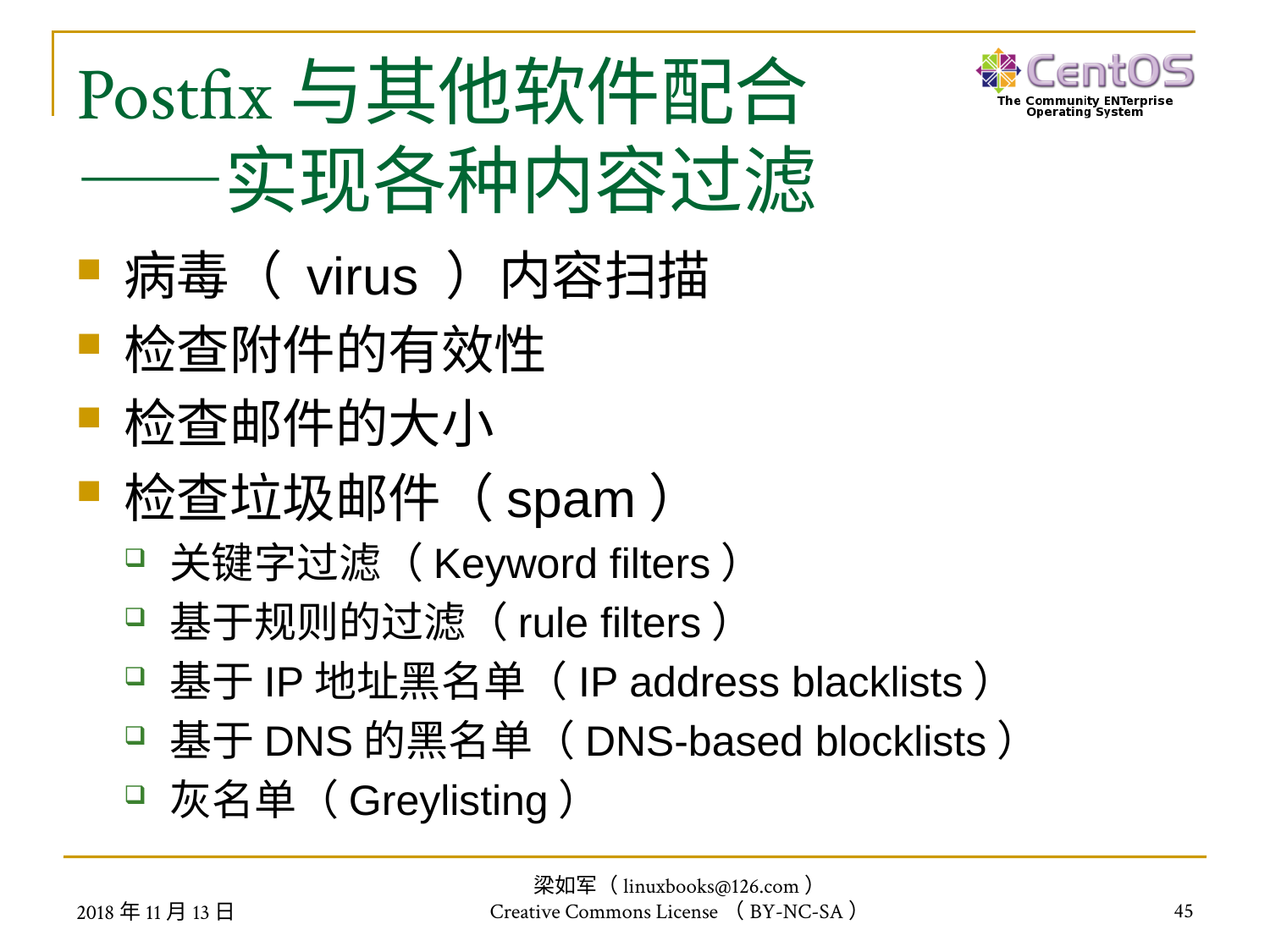

# Postfix与其他软件配合 ——实现各种内容过滤
病毒（ virus ）内容扫描
检查附件的有效性
检查邮件的大小
检查垃圾邮件（spam）
关键字过滤（Keyword filters）
基于规则的过滤（rule filters）
基于IP地址黑名单（IP address blacklists）
基于DNS的黑名单（DNS-based blocklists）
灰名单（Greylisting）
梁如军（linuxbooks@126.com）
Creative Commons License（BY-NC-SA）
2018年11月13日
45